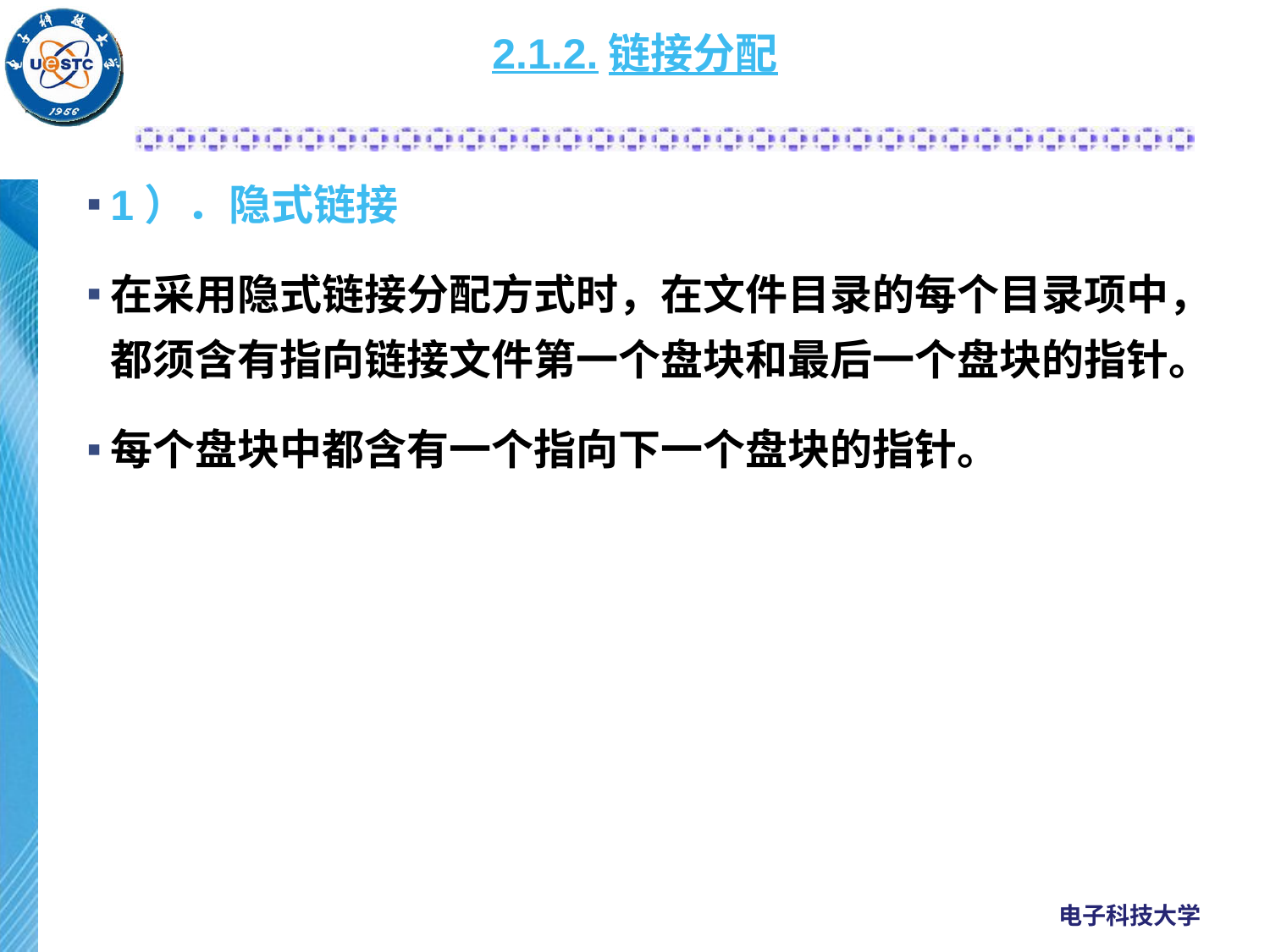

# 2.1.2.链接分配
1）．隐式链接
在采用隐式链接分配方式时，在文件目录的每个目录项中，都须含有指向链接文件第一个盘块和最后一个盘块的指针。
每个盘块中都含有一个指向下一个盘块的指针。